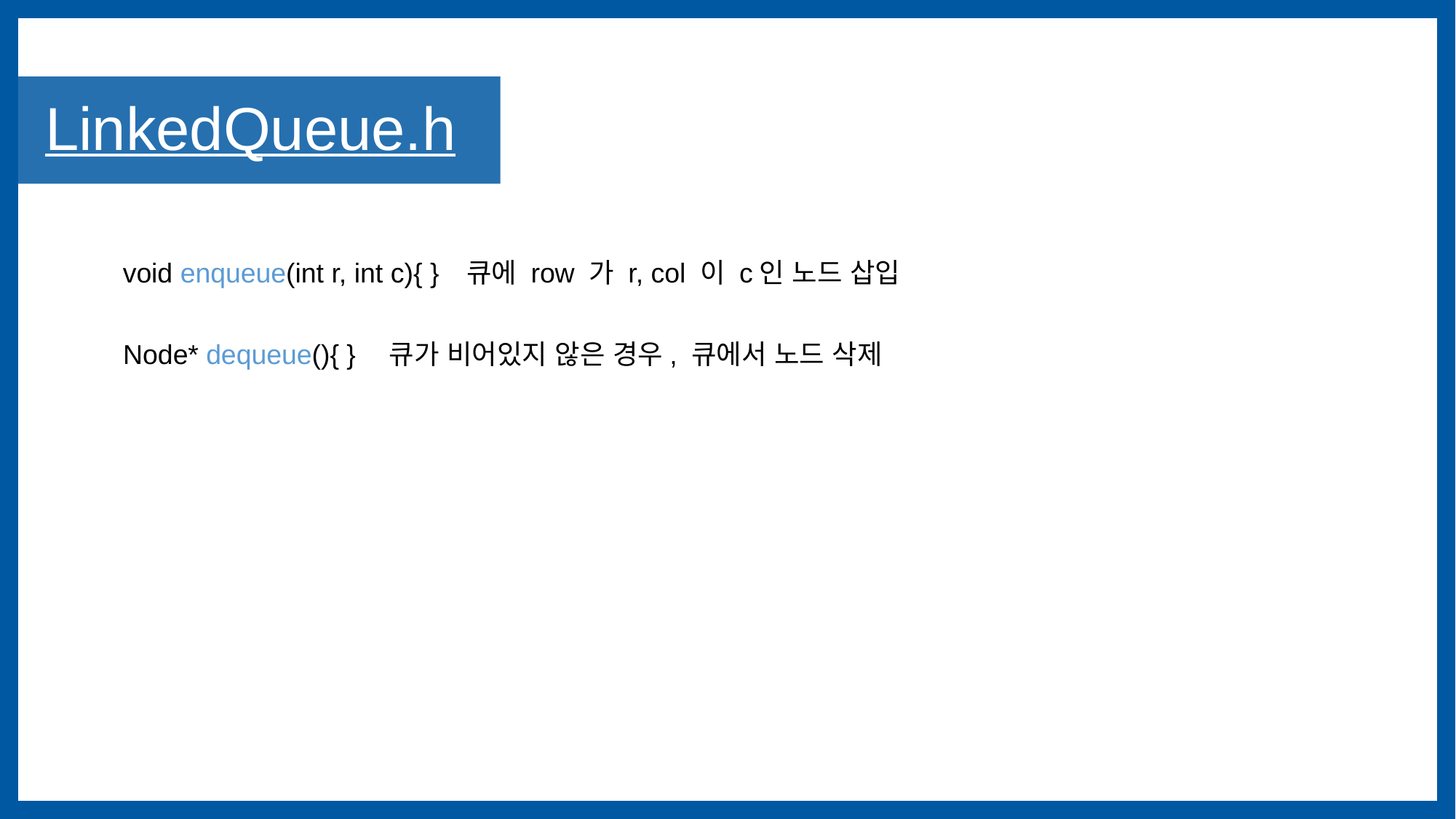

LinkedQueue.h
void enqueue(int r, int c){ }
큐에 row 가 r, col 이 c인 노드 삽입
Node* dequeue(){ }
큐가 비어있지 않은 경우, 큐에서 노드 삭제